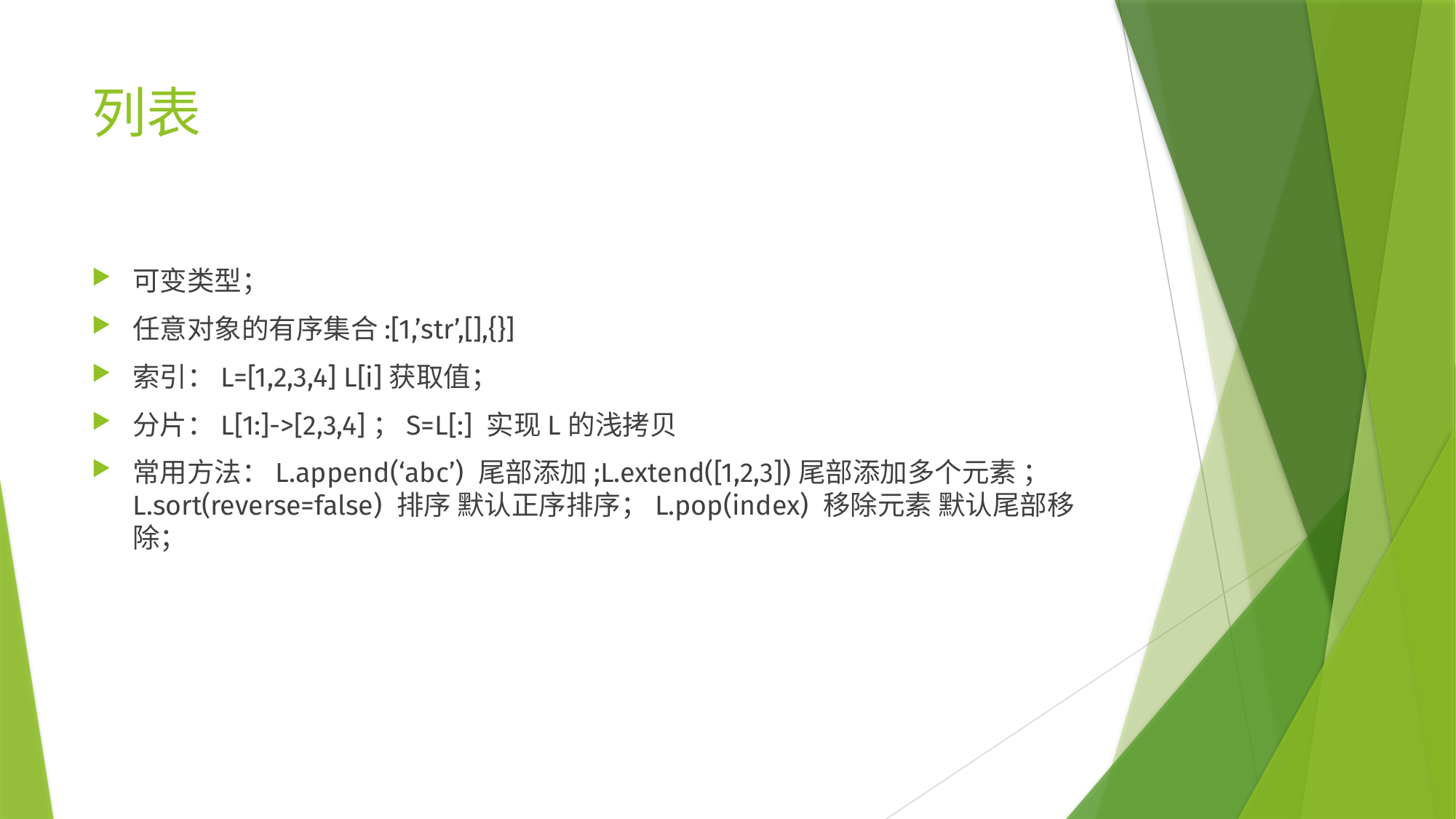

# 列表
可变类型；
任意对象的有序集合:[1,’str’,[],{}]
索引：L=[1,2,3,4] L[i]获取值；
分片：L[1:]->[2,3,4]；S=L[:] 实现L的浅拷贝
常用方法：L.append(‘abc’) 尾部添加;L.extend([1,2,3])尾部添加多个元素 ；L.sort(reverse=false) 排序 默认正序排序；L.pop(index) 移除元素 默认尾部移除；